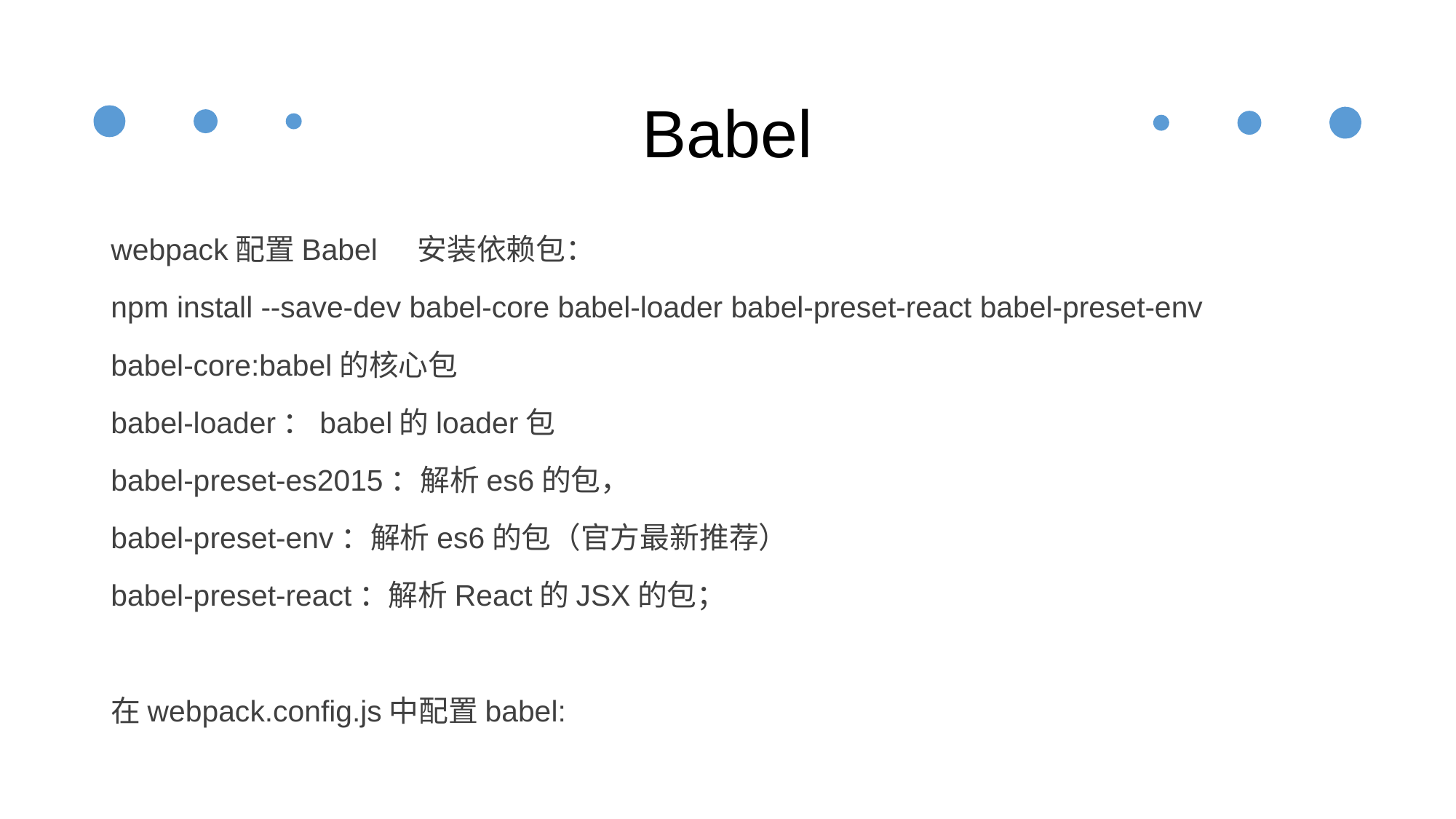

# Babel
webpack配置Babel    安装依赖包：
npm install --save-dev babel-core babel-loader babel-preset-react babel-preset-env
babel-core:babel的核心包
babel-loader：babel的loader包
babel-preset-es2015：解析es6的包，
babel-preset-env：解析es6的包（官方最新推荐）
babel-preset-react：解析React的JSX的包；

在webpack.config.js中配置babel: